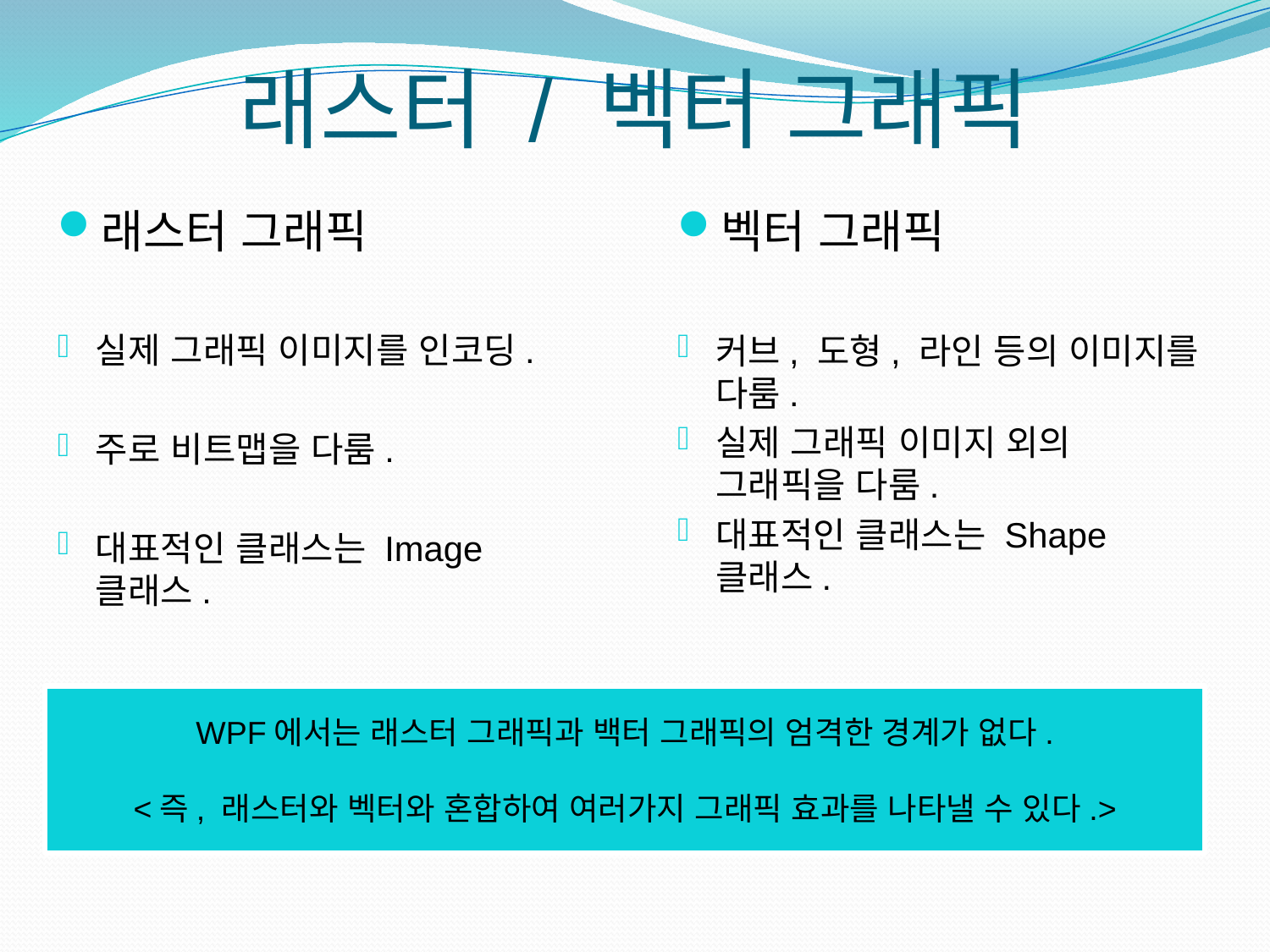

# 래스터 / 벡터 그래픽
래스터 그래픽

실제 그래픽 이미지를 인코딩.

주로 비트맵을 다룸.

대표적인 클래스는 Image 클래스.
벡터 그래픽

커브, 도형, 라인 등의 이미지를 다룸.
실제 그래픽 이미지 외의 그래픽을 다룸.
대표적인 클래스는 Shape 클래스.
WPF에서는 래스터 그래픽과 백터 그래픽의 엄격한 경계가 없다.

<즉, 래스터와 벡터와 혼합하여 여러가지 그래픽 효과를 나타낼 수 있다.>